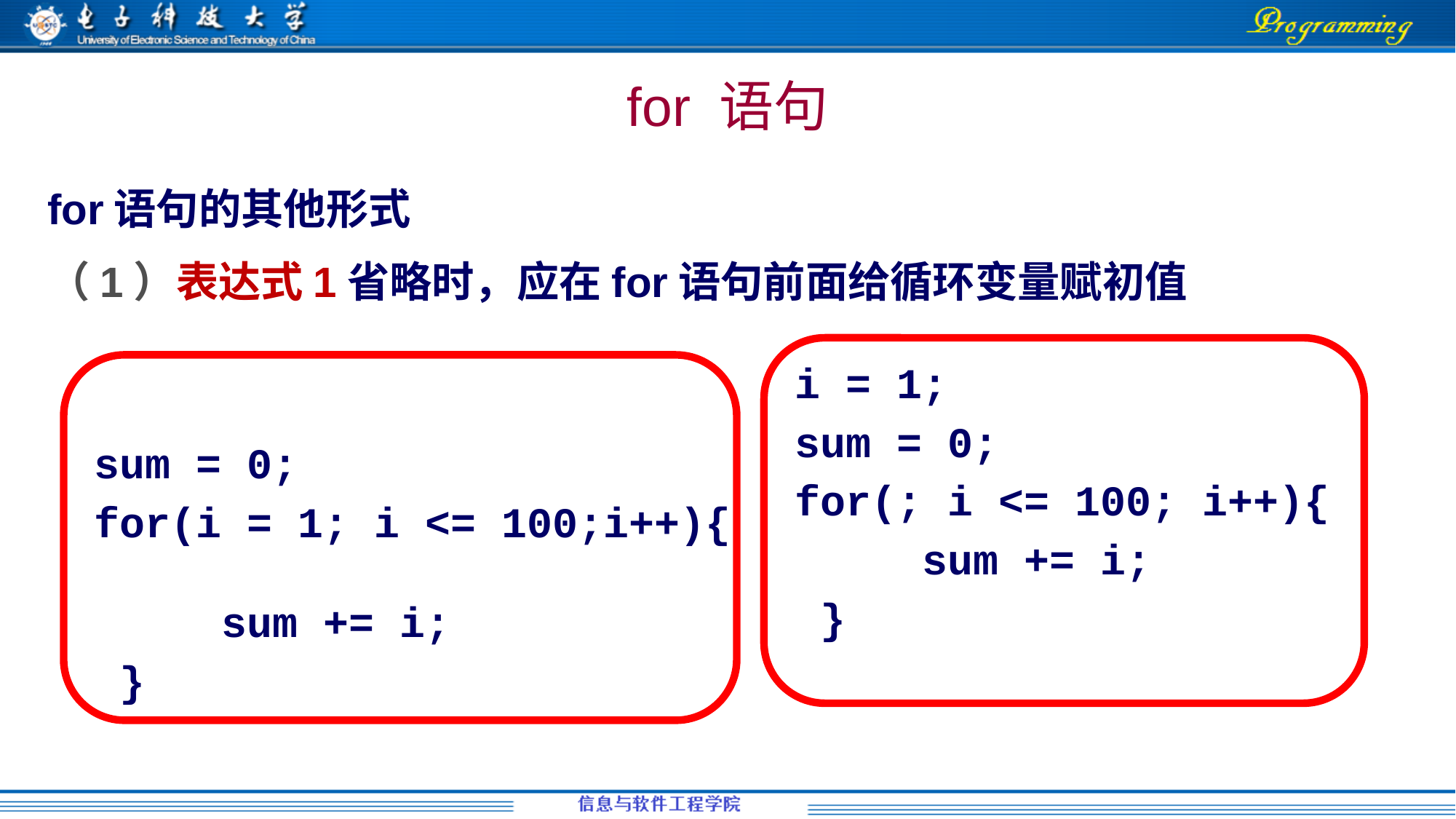

# for 语句
for语句的其他形式
（1）表达式1省略时，应在for语句前面给循环变量赋初值

i = 1;
sum = 0;
for(; i <= 100; i++){
     sum += i;
 }

sum = 0;
for(i = 1; i <= 100;i++){
     sum += i;
 }